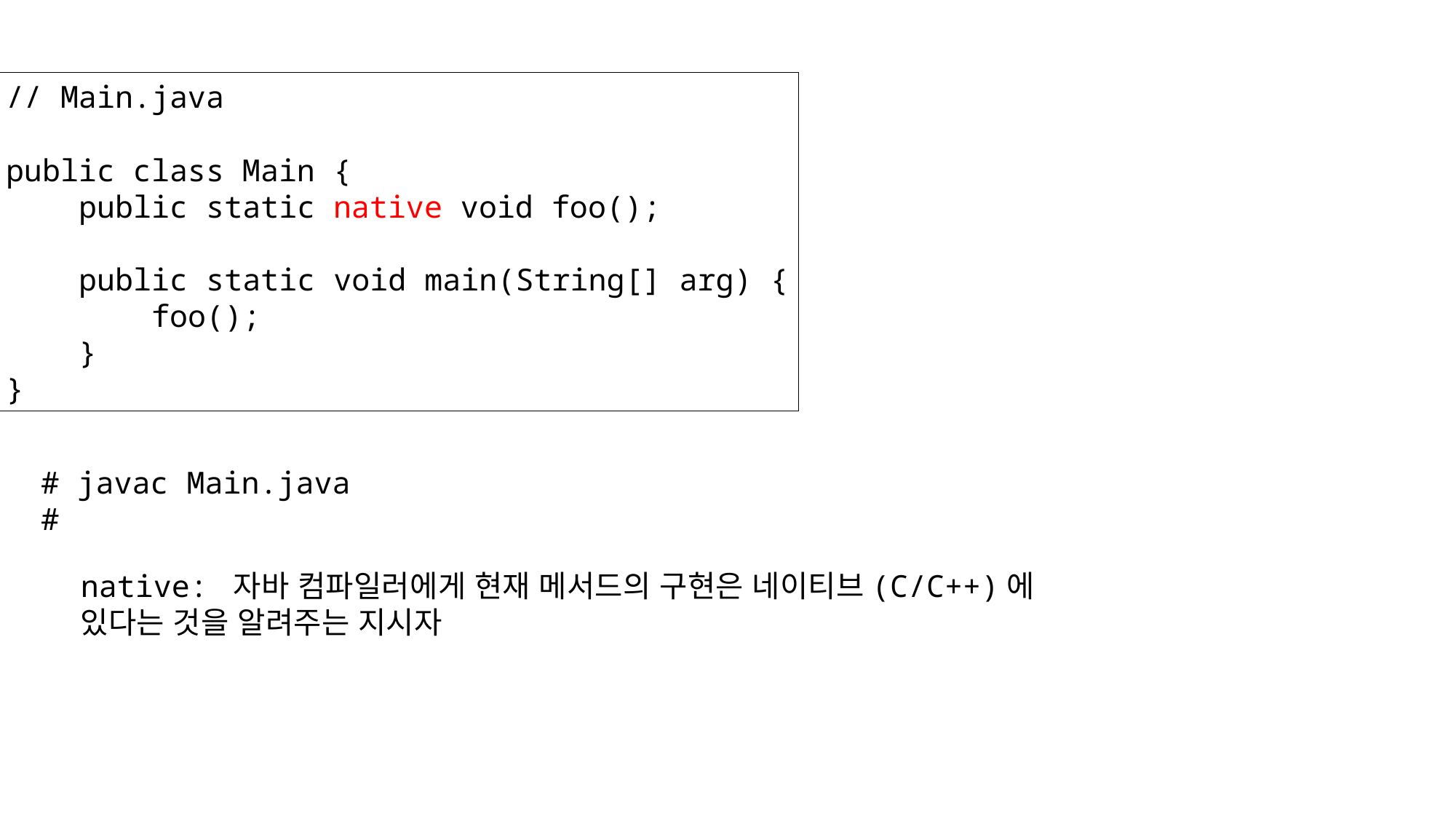

// Main.java

public class Main {
    public static native void foo();

    public static void main(String[] arg) {
        foo();
    }
}
# javac Main.java
#
native: 자바 컴파일러에게 현재 메서드의 구현은 네이티브(C/C++)에
있다는 것을 알려주는 지시자